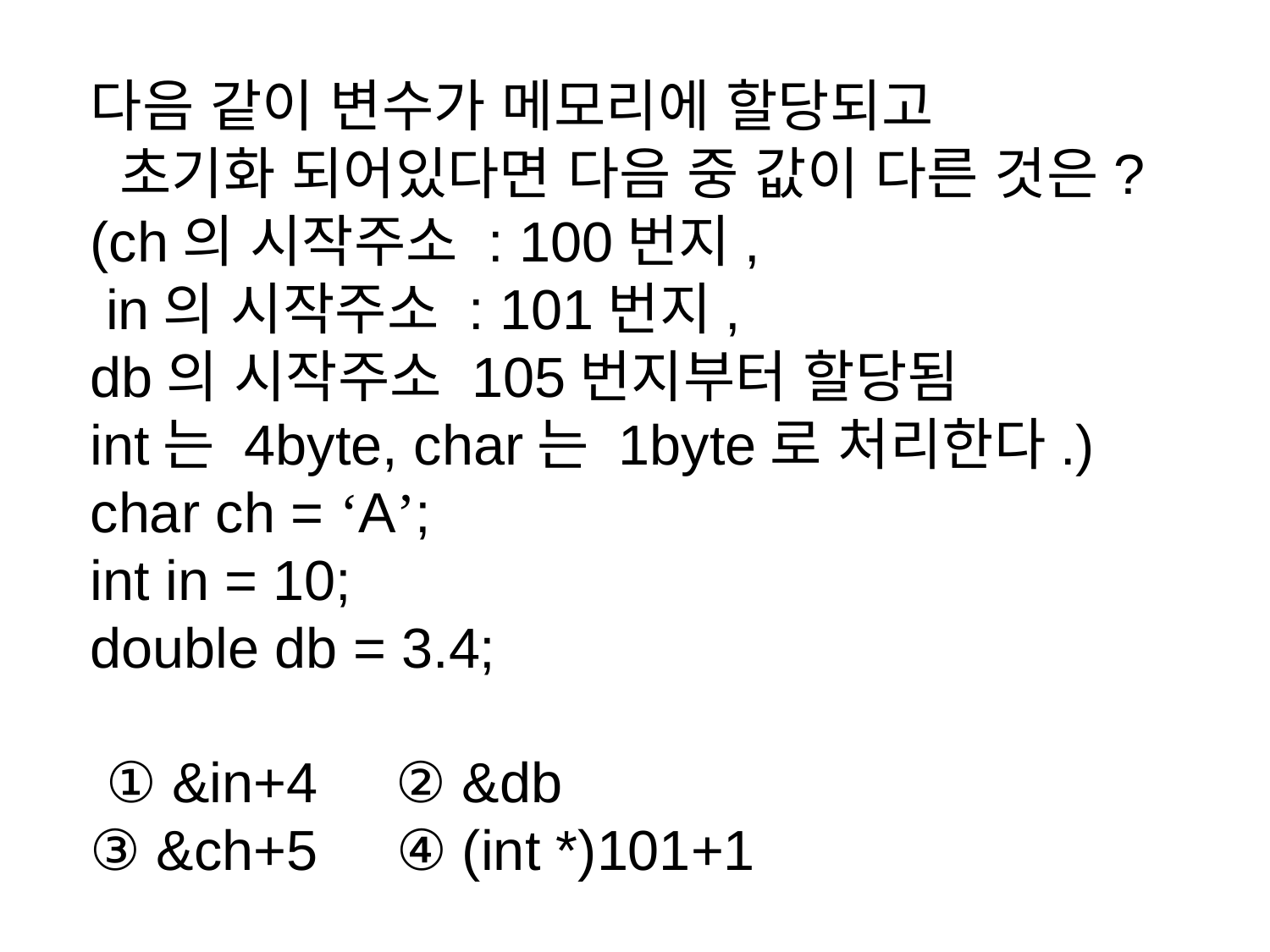

다음 같이 변수가 메모리에 할당되고
 초기화 되어있다면 다음 중 값이 다른 것은?
(ch의 시작주소 : 100번지,
 in의 시작주소 : 101번지,
db의 시작주소 105번지부터 할당됨
int는 4byte, char는 1byte로 처리한다.)
char ch = ‘A’;
int in = 10;
double db = 3.4;

 ① &in+4     ② &db
③ &ch+5     ④ (int *)101+1